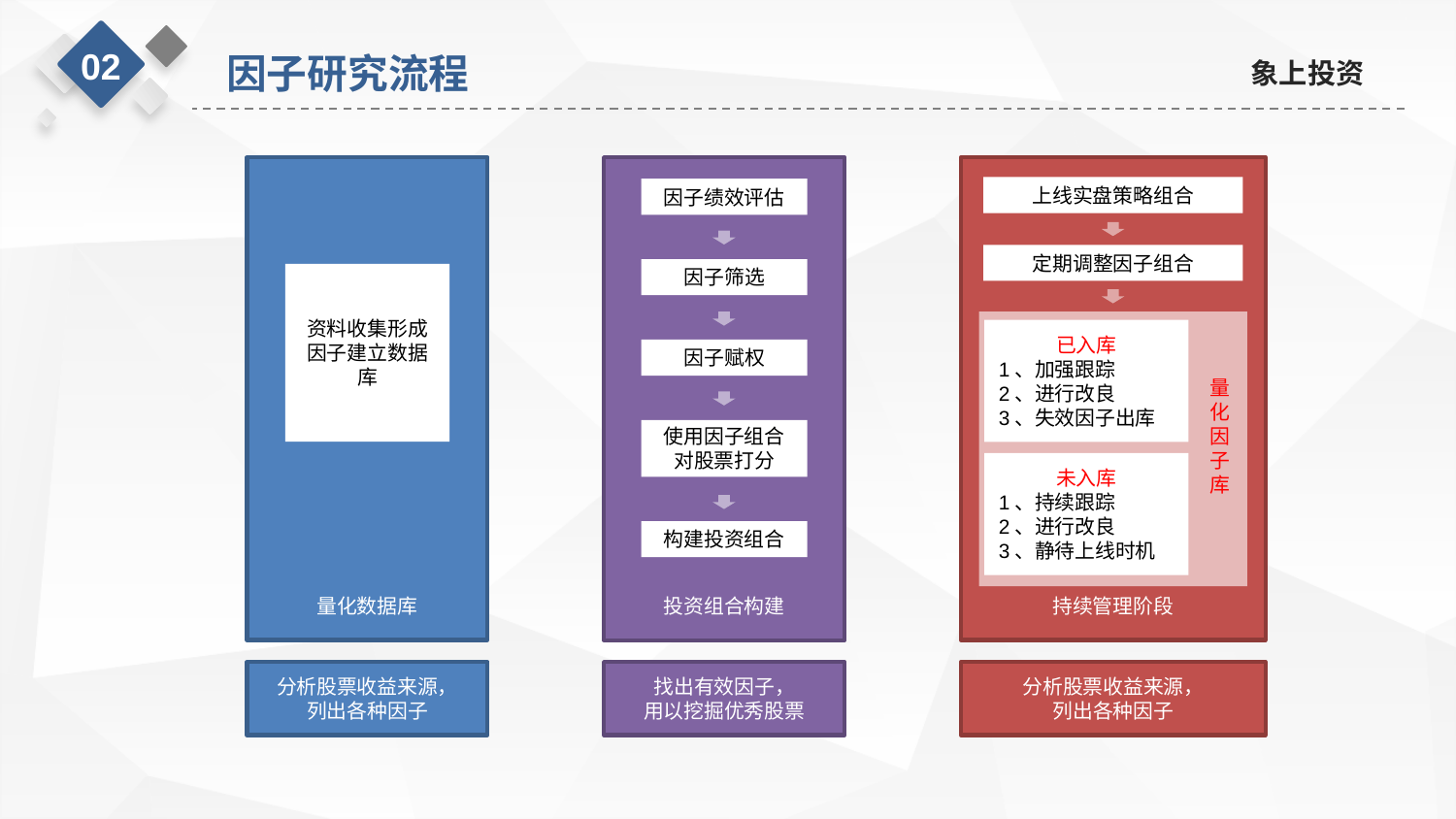

02

因子研究流程
象上投资

资料收集形成因子建立数据库
量化数据库
分析股票收益来源，
列出各种因子

上线实盘策略组合

定期调整因子组合

已入库
1、加强跟踪
2、进行改良
3、失效因子出库
量化因子库
未入库
1、持续跟踪
2、进行改良
3、静待上线时机
持续管理阶段
分析股票收益来源，
列出各种因子

因子绩效评估

因子筛选

因子赋权

使用因子组合对股票打分

构建投资组合
投资组合构建
找出有效因子，
用以挖掘优秀股票